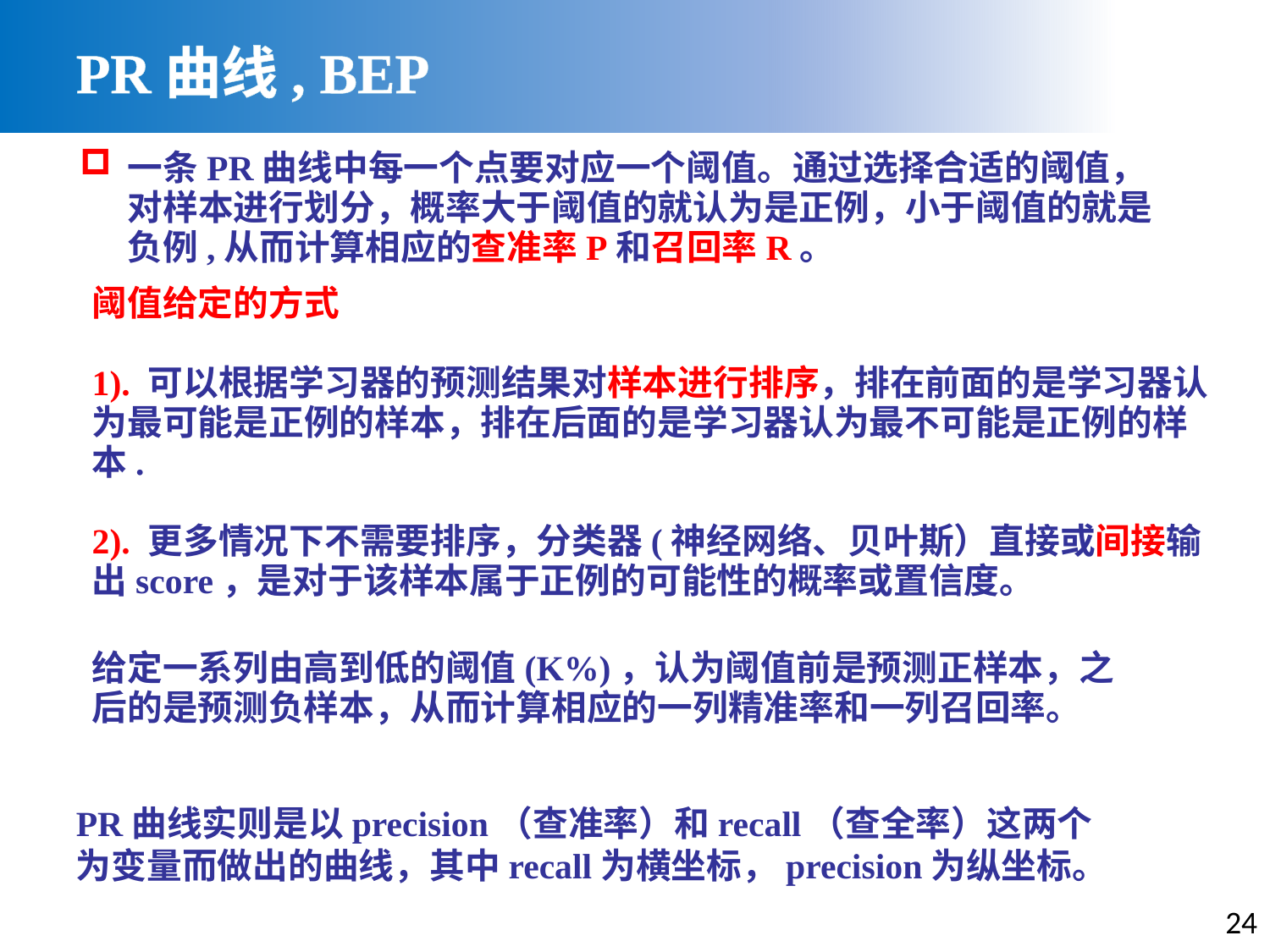

# PR曲线, BEP
一条PR曲线中每一个点要对应一个阈值。通过选择合适的阈值，对样本进行划分，概率大于阈值的就认为是正例，小于阈值的就是负例,从而计算相应的查准率P和召回率R。

阈值给定的方式

1). 可以根据学习器的预测结果对样本进行排序，排在前面的是学习器认为最可能是正例的样本，排在后面的是学习器认为最不可能是正例的样本.

2). 更多情况下不需要排序，分类器(神经网络、贝叶斯）直接或间接输出score，是对于该样本属于正例的可能性的概率或置信度。

给定一系列由高到低的阈值(K%)，认为阈值前是预测正样本，之后的是预测负样本，从而计算相应的一列精准率和一列召回率。
PR曲线实则是以precision（查准率）和recall（查全率）这两个为变量而做出的曲线，其中recall为横坐标，precision为纵坐标。